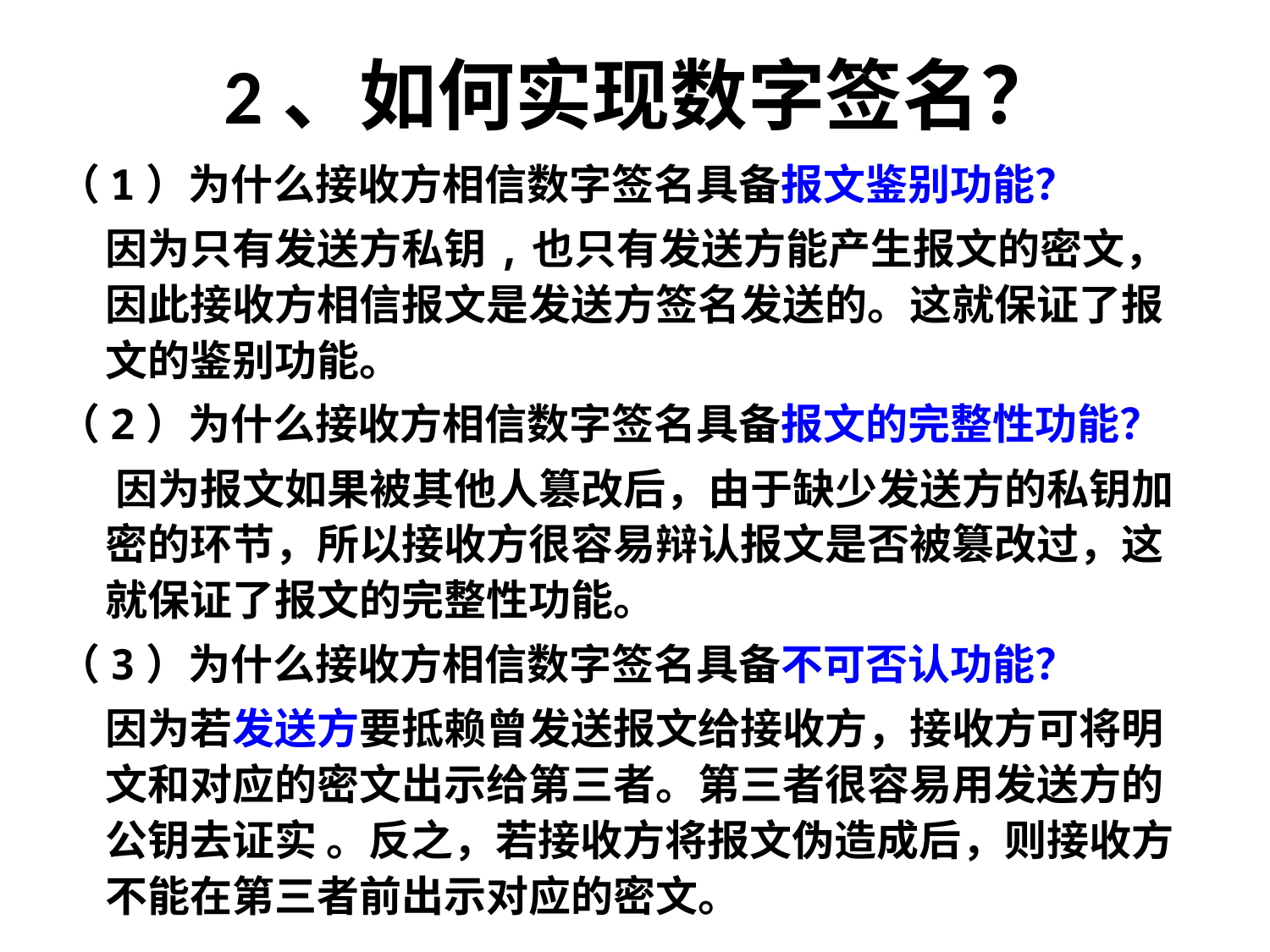

2、如何实现数字签名？
（1）为什么接收方相信数字签名具备报文鉴别功能？
	因为只有发送方私钥,也只有发送方能产生报文的密文，因此接收方相信报文是发送方签名发送的。这就保证了报文的鉴别功能。
（2）为什么接收方相信数字签名具备报文的完整性功能？
     因为报文如果被其他人篡改后，由于缺少发送方的私钥加密的环节，所以接收方很容易辩认报文是否被篡改过，这就保证了报文的完整性功能。
（3）为什么接收方相信数字签名具备不可否认功能？
	因为若发送方要抵赖曾发送报文给接收方，接收方可将明文和对应的密文出示给第三者。第三者很容易用发送方的公钥去证实 。反之，若接收方将报文伪造成后，则接收方 不能在第三者前出示对应的密文。